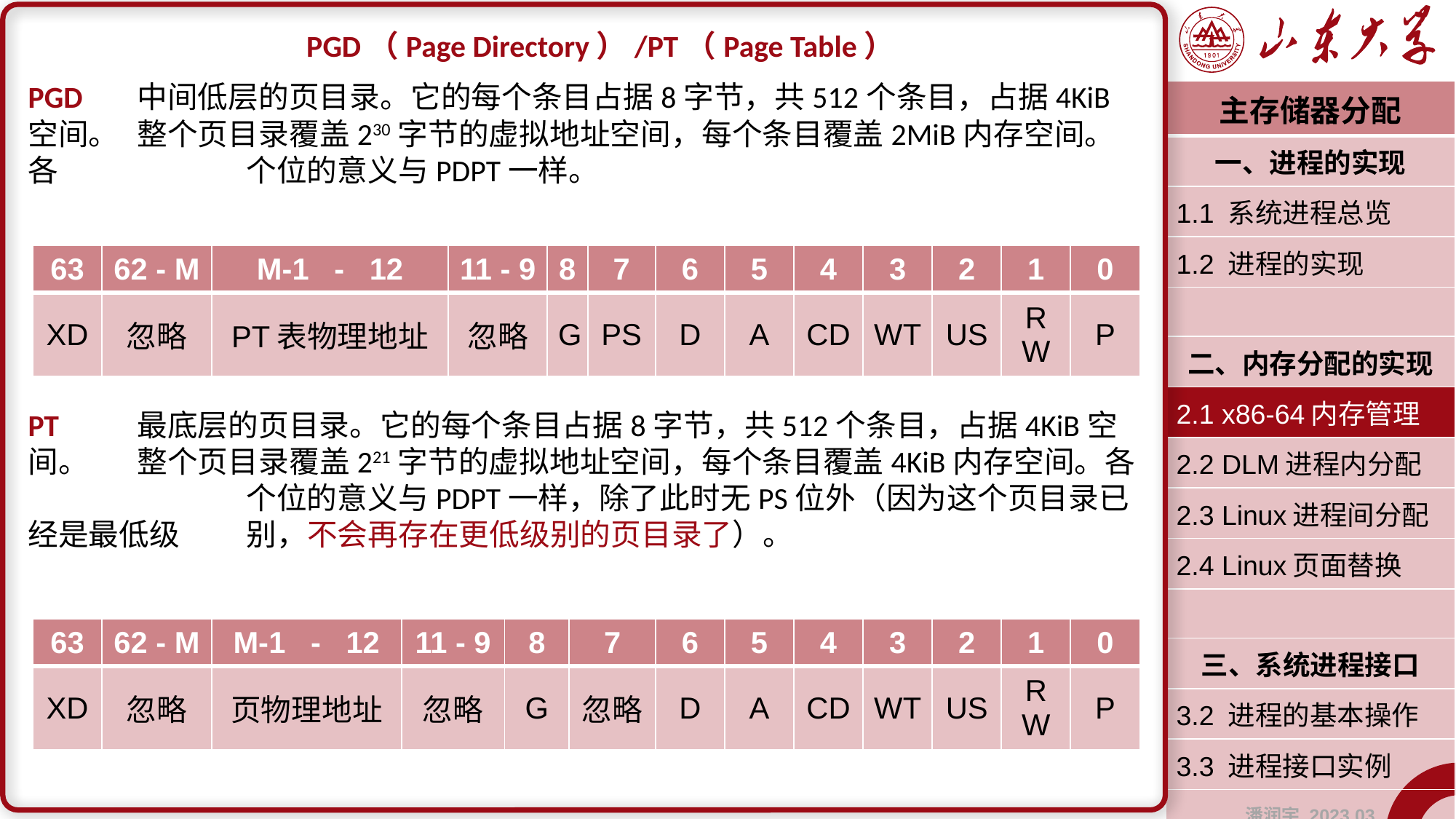

PGD（Page Directory）/PT（Page Table）
PGD	中间低层的页目录。它的每个条目占据8字节，共512个条目，占据4KiB空间。	整个页目录覆盖230字节的虚拟地址空间，每个条目覆盖2MiB内存空间。各		个位的意义与PDPT一样。

PT	最底层的页目录。它的每个条目占据8字节，共512个条目，占据4KiB空间。	整个页目录覆盖221字节的虚拟地址空间，每个条目覆盖4KiB内存空间。各		个位的意义与PDPT一样，除了此时无PS位外（因为这个页目录已经是最低级	别，不会再存在更低级别的页目录了）。
| 主存储器分配 |
| --- |
| 一、进程的实现 |
| 1.1 系统进程总览 |
| 1.2 进程的实现 |
|  |
| 二、内存分配的实现 |
| 2.1 x86-64内存管理 |
| 2.2 DLM进程内分配 |
| 2.3 Linux进程间分配 |
| 2.4 Linux页面替换 |
|  |
| 三、系统进程接口 |
| 3.2 进程的基本操作 |
| 3.3 进程接口实例 |
| 潘润宇 2023.03 |
| 63 | 62 - M | M-1 - 12 | 11 - 9 | 8 | 7 | 6 | 5 | 4 | 3 | 2 | 1 | 0 |
| --- | --- | --- | --- | --- | --- | --- | --- | --- | --- | --- | --- | --- |
| XD | 忽略 | PT表物理地址 | 忽略 | G | PS | D | A | CD | WT | US | RW | P |
| 63 | 62 - M | M-1 - 12 | 11 - 9 | 8 | 7 | 6 | 5 | 4 | 3 | 2 | 1 | 0 |
| --- | --- | --- | --- | --- | --- | --- | --- | --- | --- | --- | --- | --- |
| XD | 忽略 | 页物理地址 | 忽略 | G | 忽略 | D | A | CD | WT | US | RW | P |